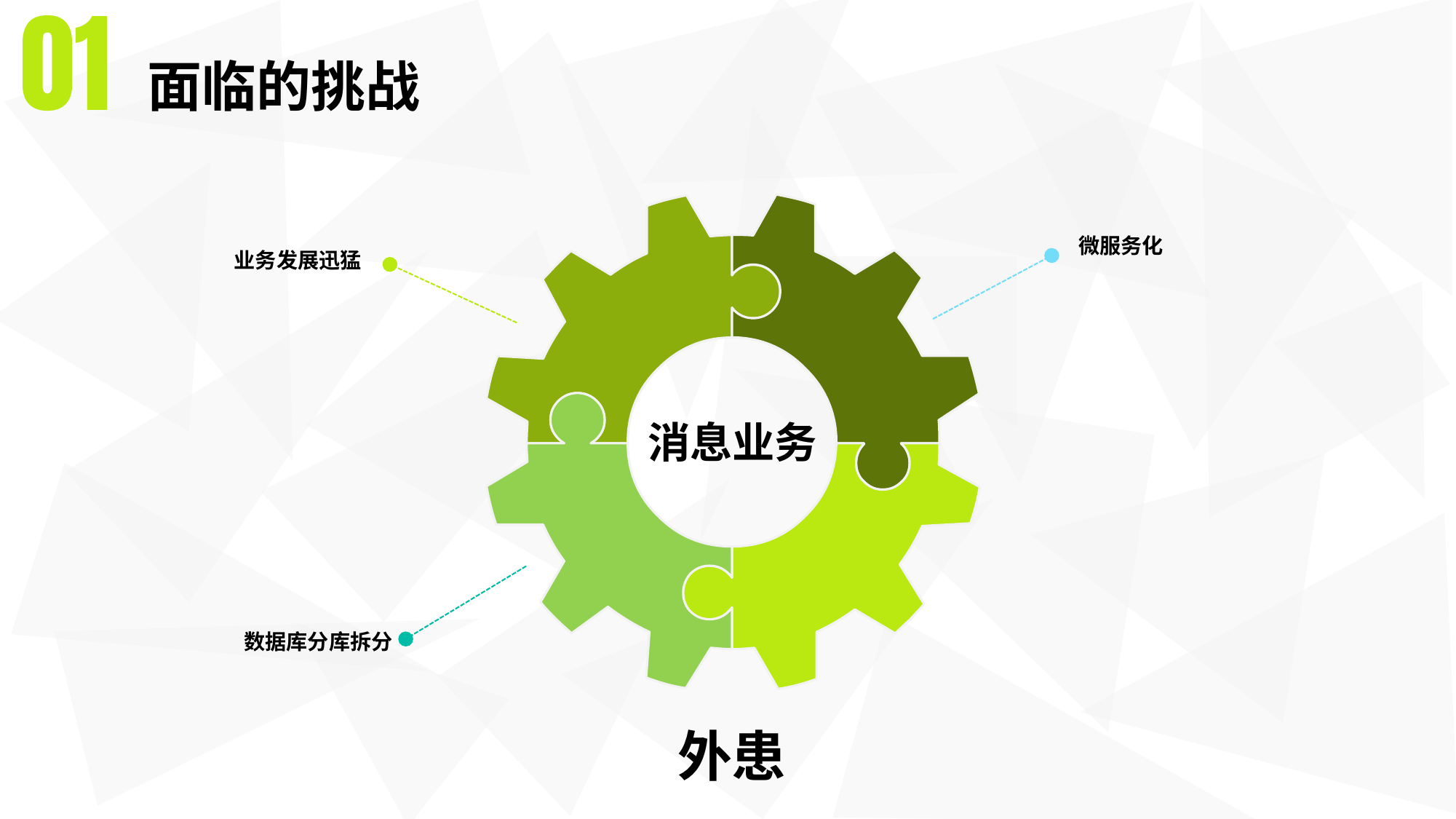

01
面临的挑战

微服务化
业务发展迅猛
消息业务

数据库分库拆分
外患